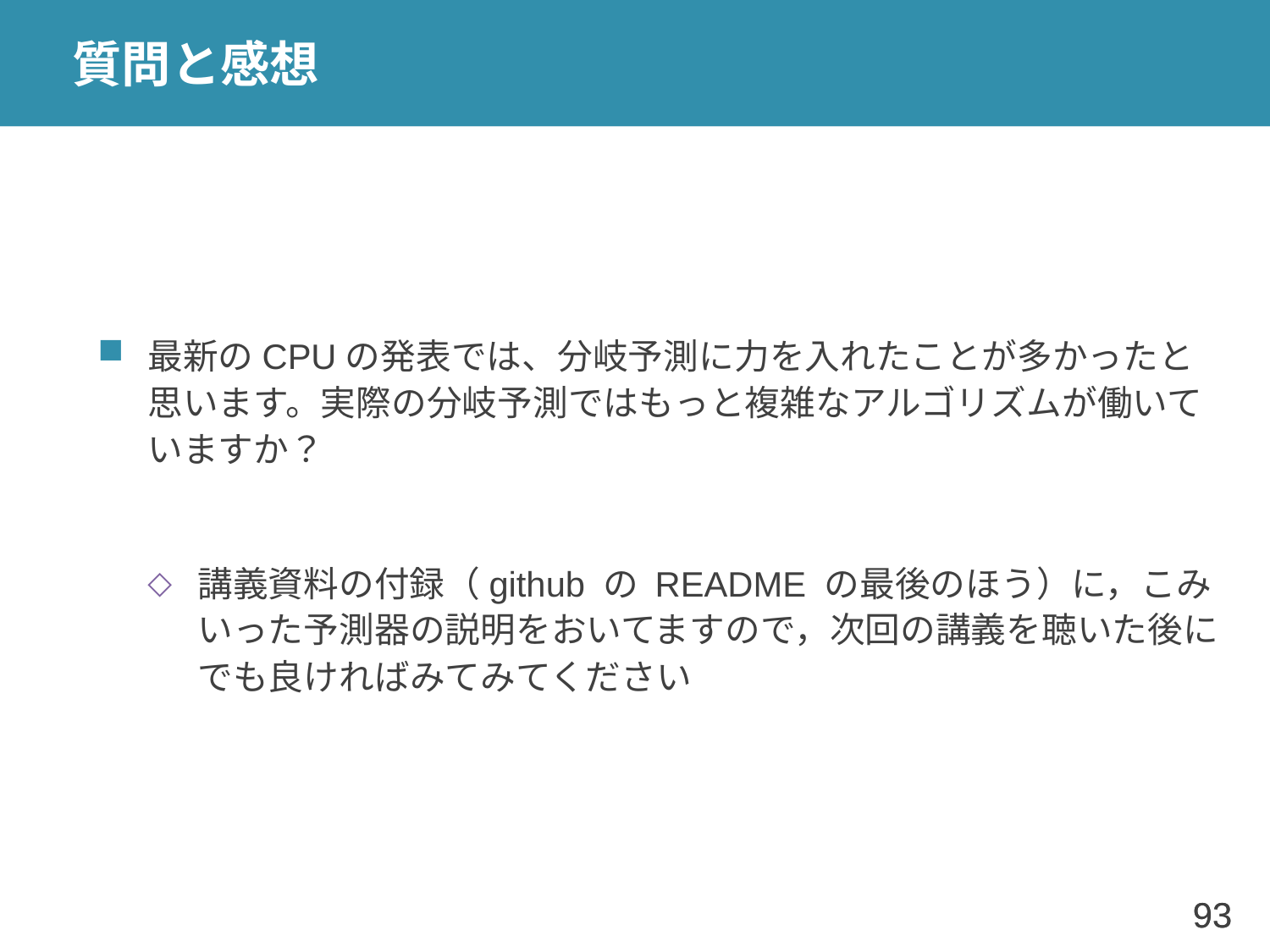

# 質問と感想
最新のCPUの発表では、分岐予測に力を入れたことが多かったと思います。実際の分岐予測ではもっと複雑なアルゴリズムが働いていますか？

講義資料の付録（github の README の最後のほう）に，こみいった予測器の説明をおいてますので，次回の講義を聴いた後にでも良ければみてみてください